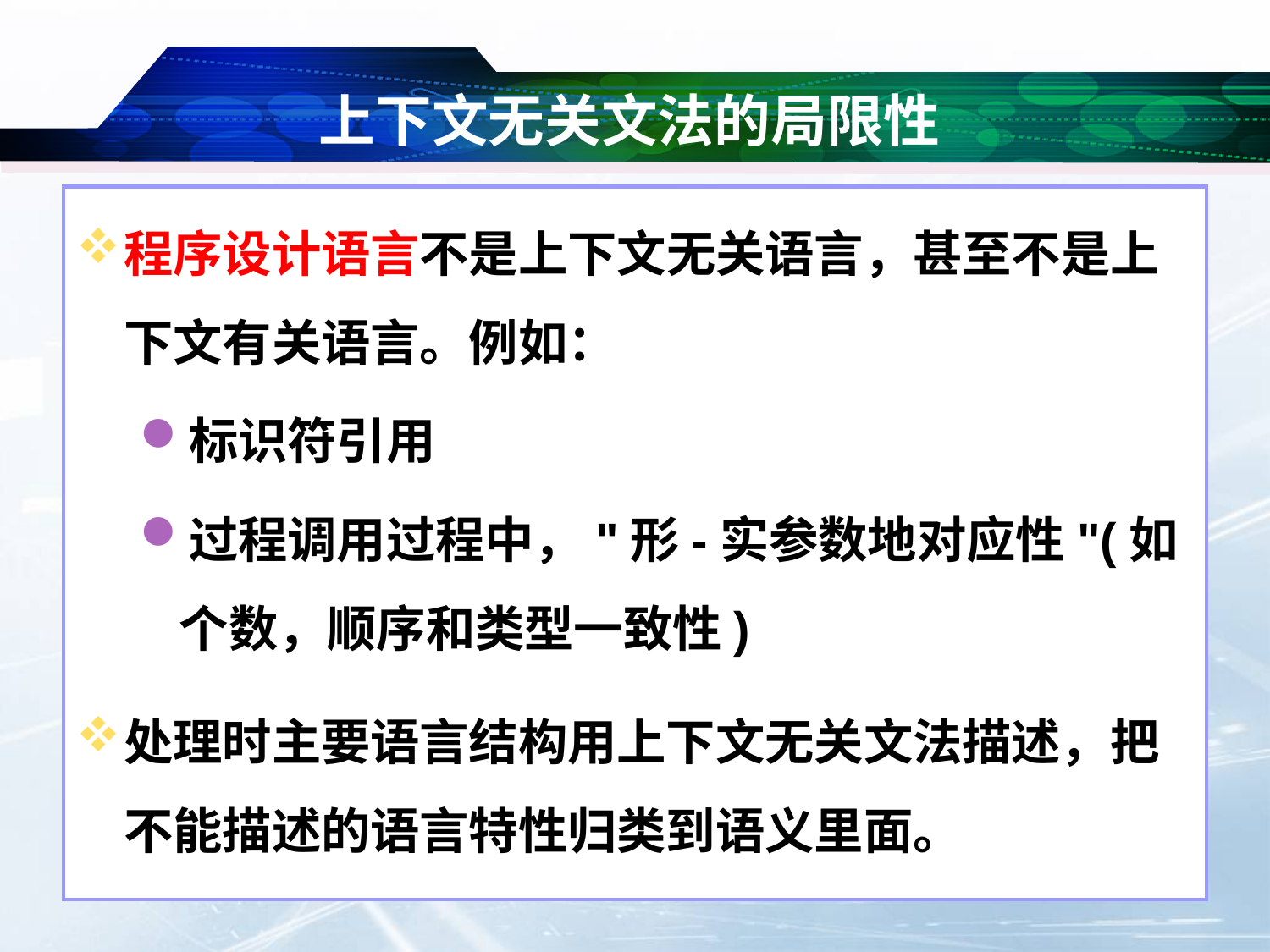

# 上下文无关文法的局限性
程序设计语言不是上下文无关语言，甚至不是上下文有关语言。例如：
标识符引用
过程调用过程中，"形-实参数地对应性"(如个数，顺序和类型一致性)
处理时主要语言结构用上下文无关文法描述，把不能描述的语言特性归类到语义里面。